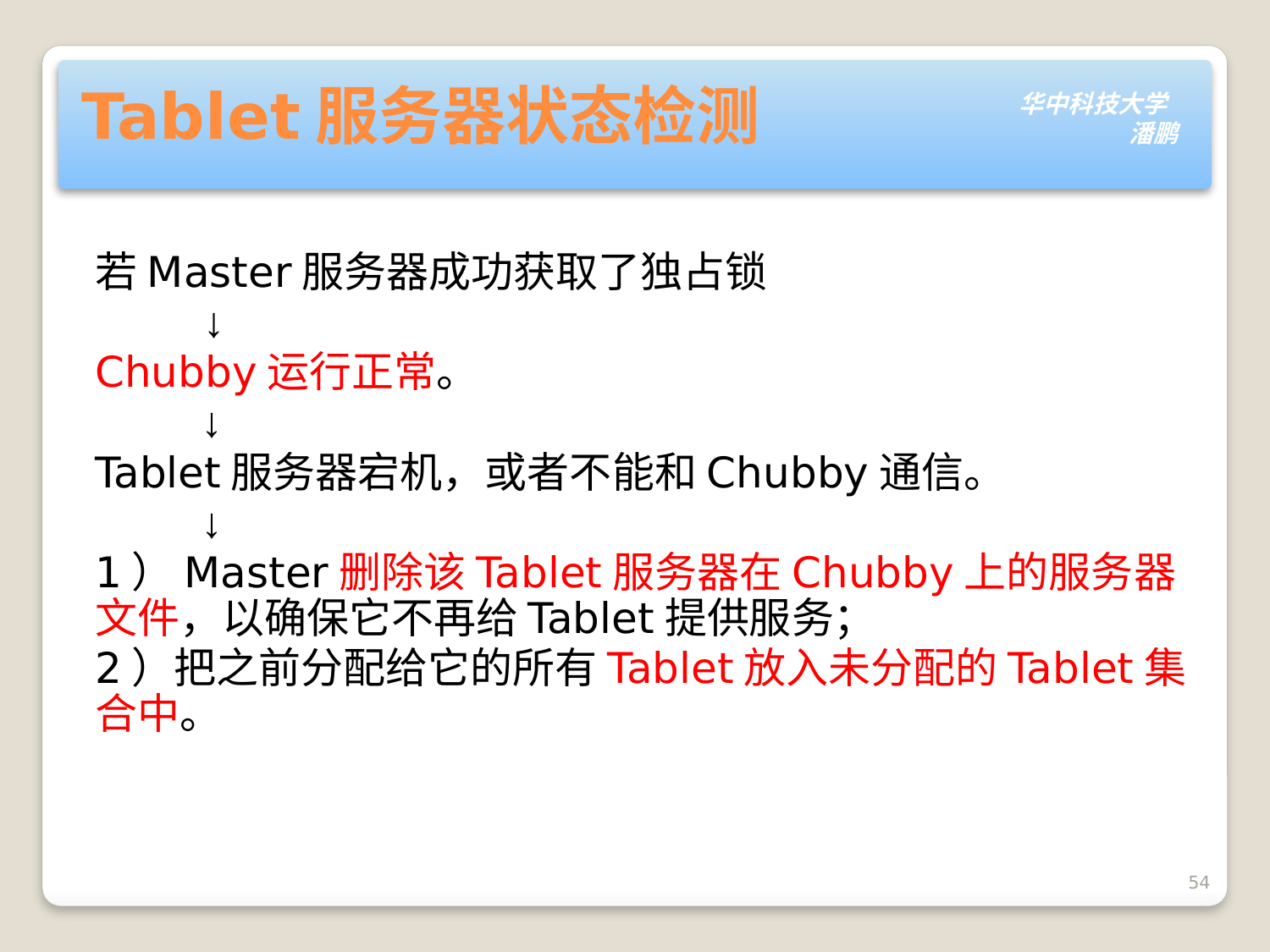

# Tablet服务器状态检测
若Master服务器成功获取了独占锁
        ↓
Chubby运行正常。
         ↓
Tablet服务器宕机，或者不能和Chubby通信。
         ↓
1）Master删除该Tablet服务器在Chubby上的服务器文件，以确保它不再给Tablet提供服务；
2）把之前分配给它的所有Tablet放入未分配的Tablet集合中。
54